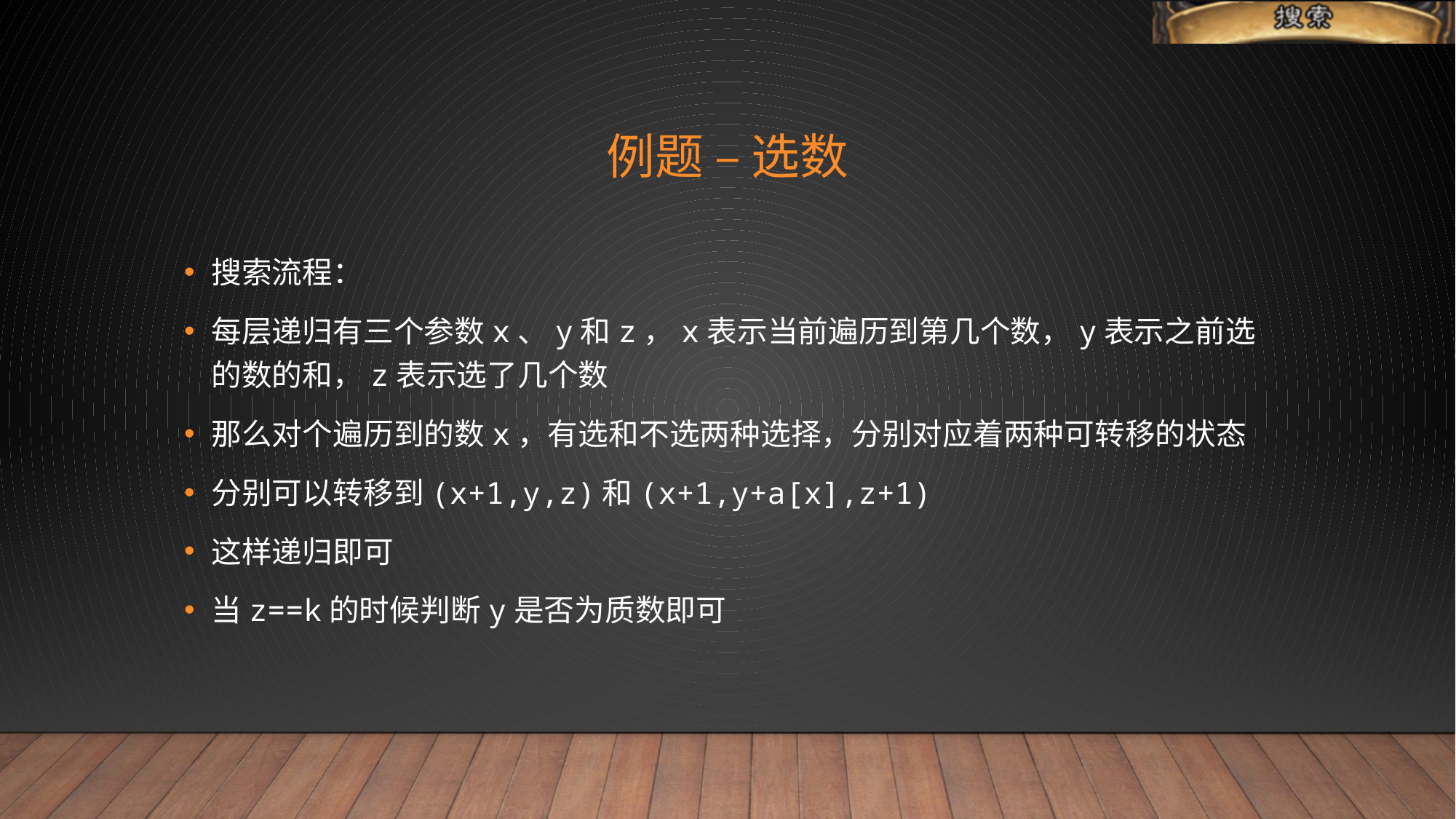

# 例题 – 选数
搜索流程：
每层递归有三个参数x、y和z，x表示当前遍历到第几个数，y表示之前选的数的和，z表示选了几个数
那么对个遍历到的数x，有选和不选两种选择，分别对应着两种可转移的状态
分别可以转移到(x+1,y,z)和(x+1,y+a[x],z+1)
这样递归即可
当z==k的时候判断y是否为质数即可